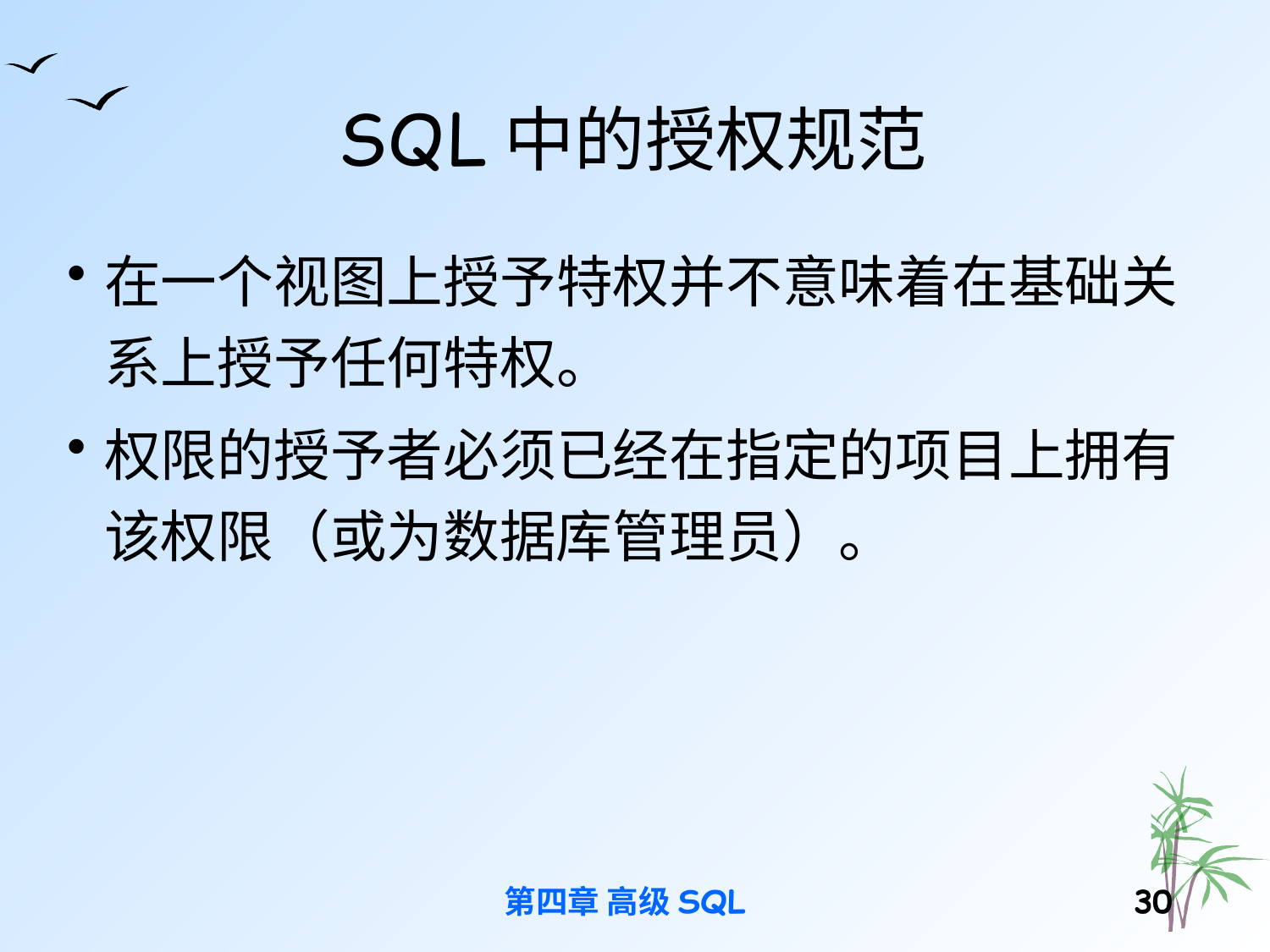

# SQL中的授权规范
在一个视图上授予特权并不意味着在基础关系上授予任何特权。
权限的授予者必须已经在指定的项目上拥有该权限（或为数据库管理员）。

第四章 高级SQL
30